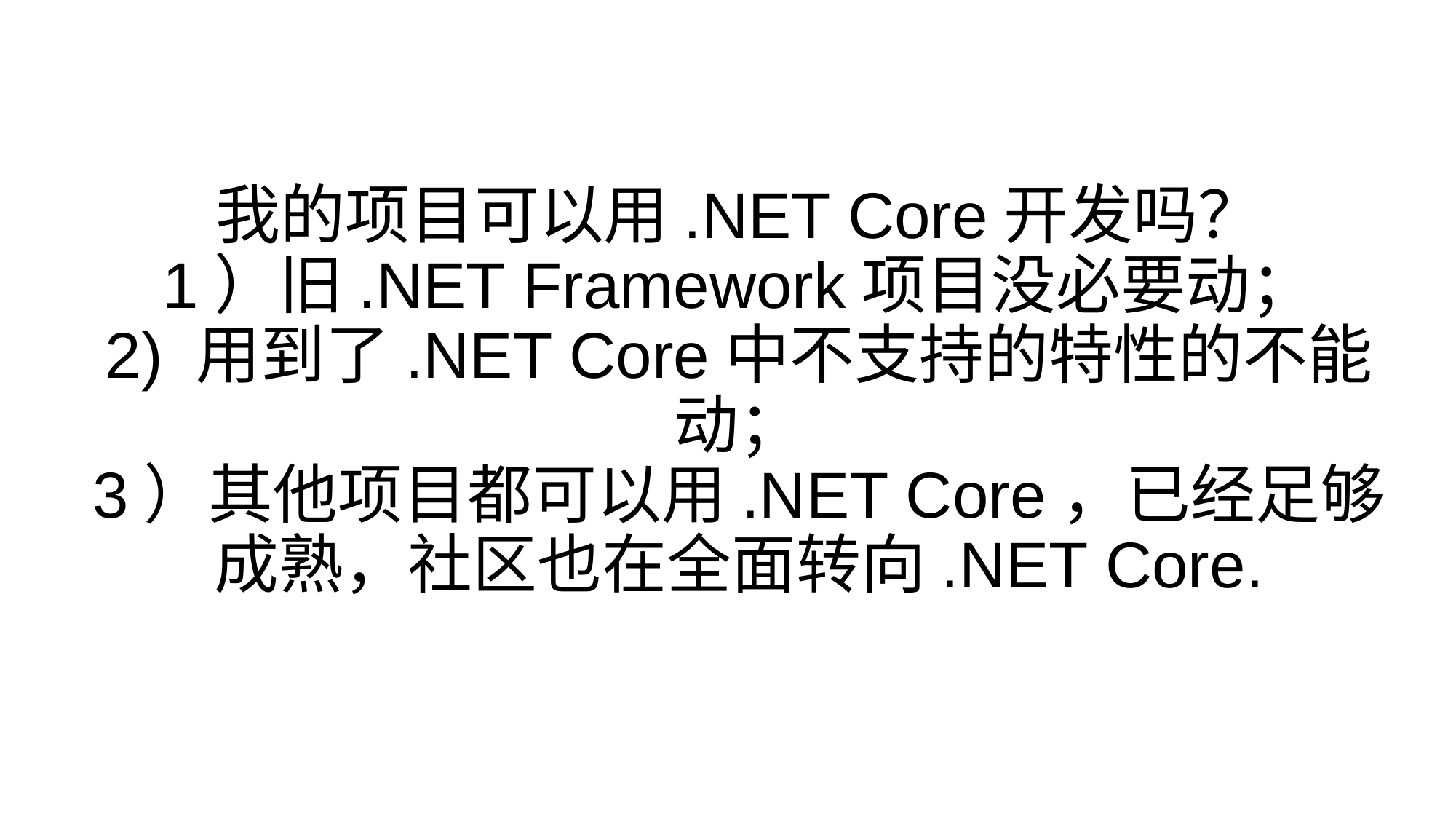

# 我的项目可以用.NET Core开发吗？ 1）旧.NET Framework项目没必要动； 2) 用到了.NET Core中不支持的特性的不能动； 3）其他项目都可以用.NET Core，已经足够成熟，社区也在全面转向.NET Core.